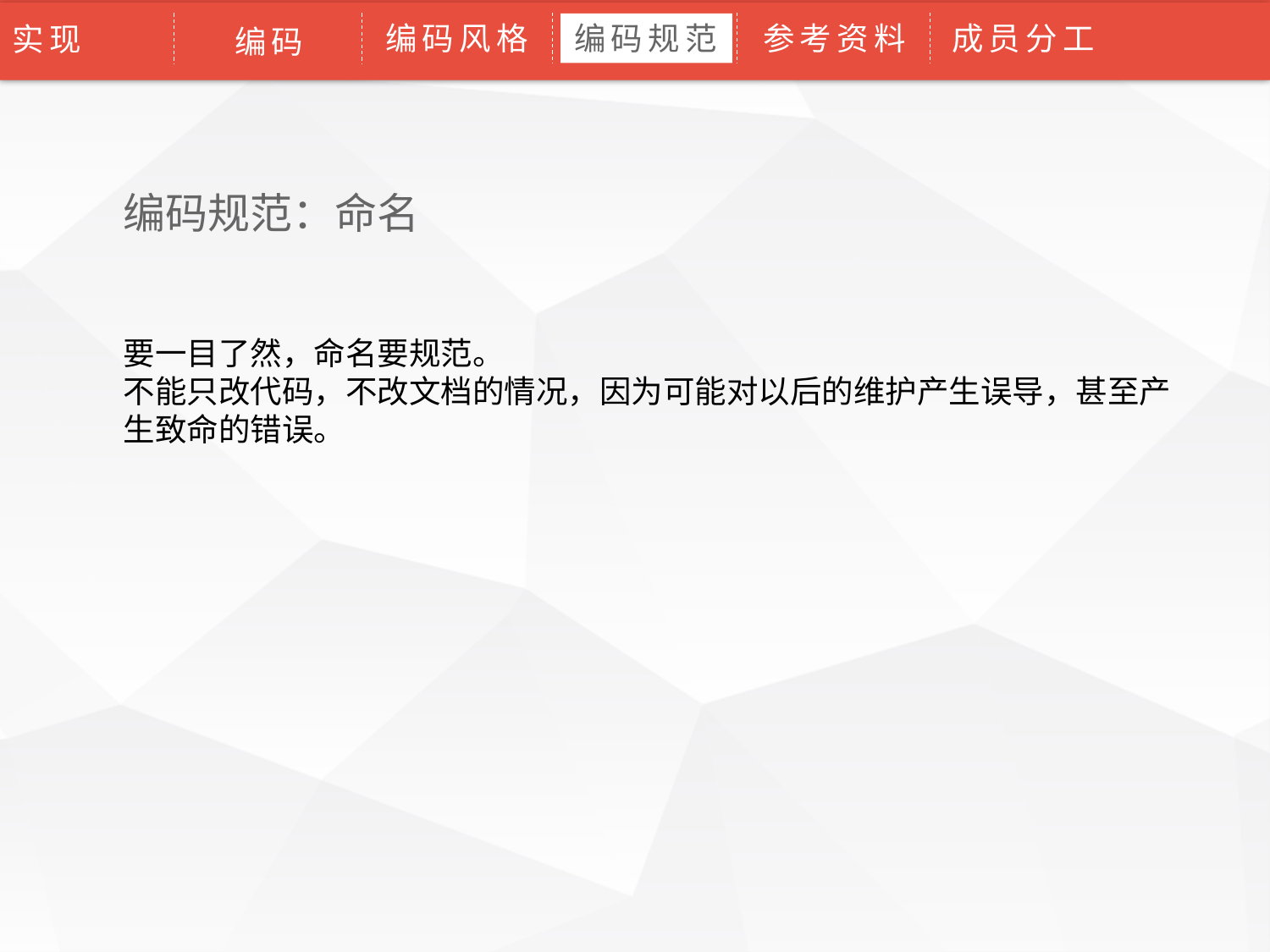

编码风格
编码规范
参考资料
成员分工
论文绪论
实现
研究背景
研究方法
研究结果
问题讨论
论文总结

编码
编码规范：命名
要一目了然，命名要规范。
不能只改代码，不改文档的情况，因为可能对以后的维护产生误导，甚至产生致命的错误。